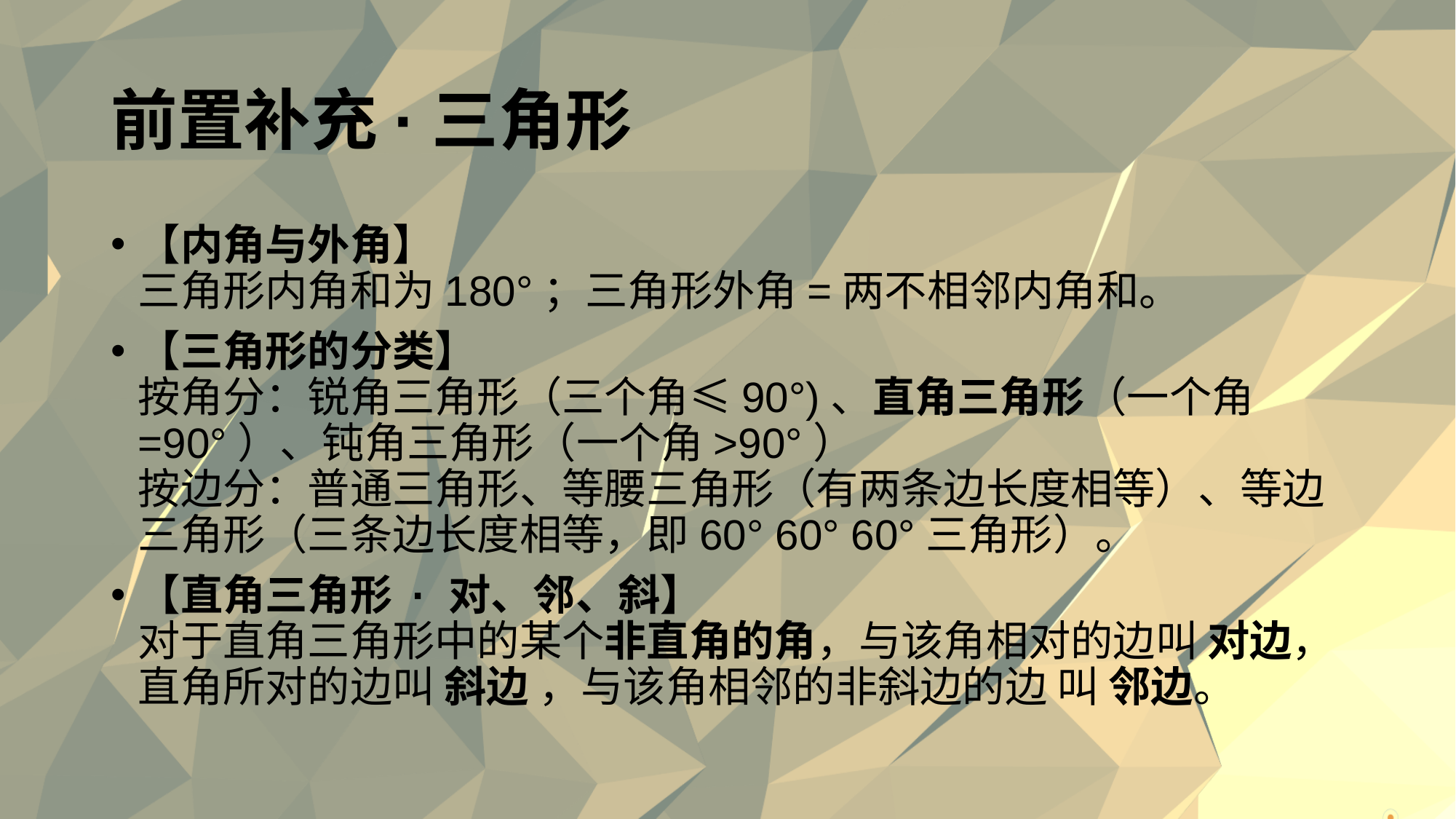

# 前置补充·三角形
【内角与外角】
三角形内角和为180°；三角形外角=两不相邻内角和。
【三角形的分类】
按角分：锐角三角形（三个角≤90°)、直角三角形（一个角=90°）、钝角三角形（一个角>90°）
按边分：普通三角形、等腰三角形（有两条边长度相等）、等边三角形（三条边长度相等，即60° 60° 60°三角形）。
【直角三角形 · 对、邻、斜】
对于直角三角形中的某个非直角的角，与该角相对的边叫 对边，直角所对的边叫 斜边 ，与该角相邻的非斜边的边 叫 邻边。